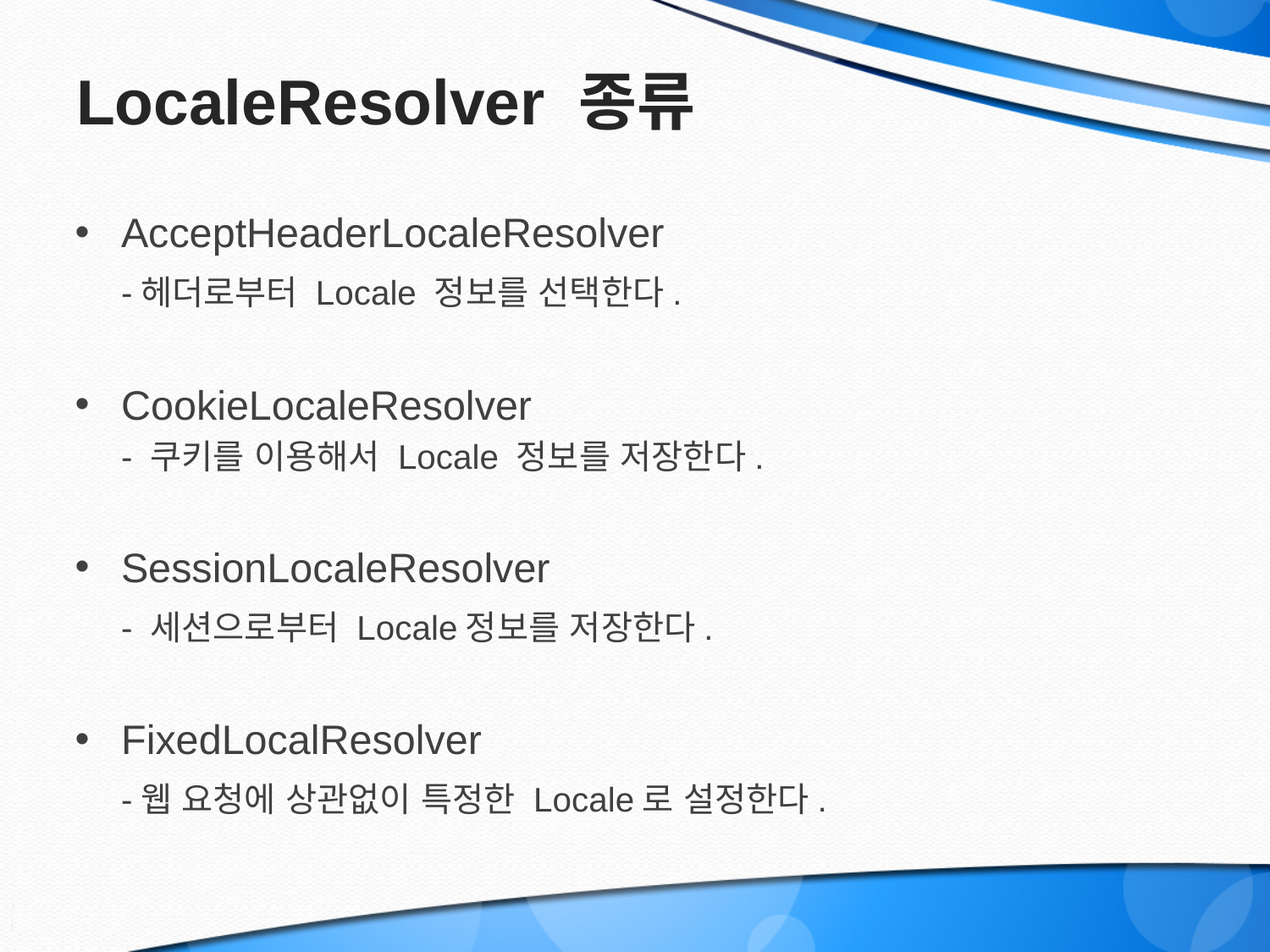

# LocaleResolver 종류
AcceptHeaderLocaleResolver
	-헤더로부터 Locale 정보를 선택한다.

CookieLocaleResolver
	- 쿠키를 이용해서 Locale 정보를 저장한다.

SessionLocaleResolver
	- 세션으로부터 Locale정보를 저장한다.

FixedLocalResolver
	-웹 요청에 상관없이 특정한 Locale로 설정한다.